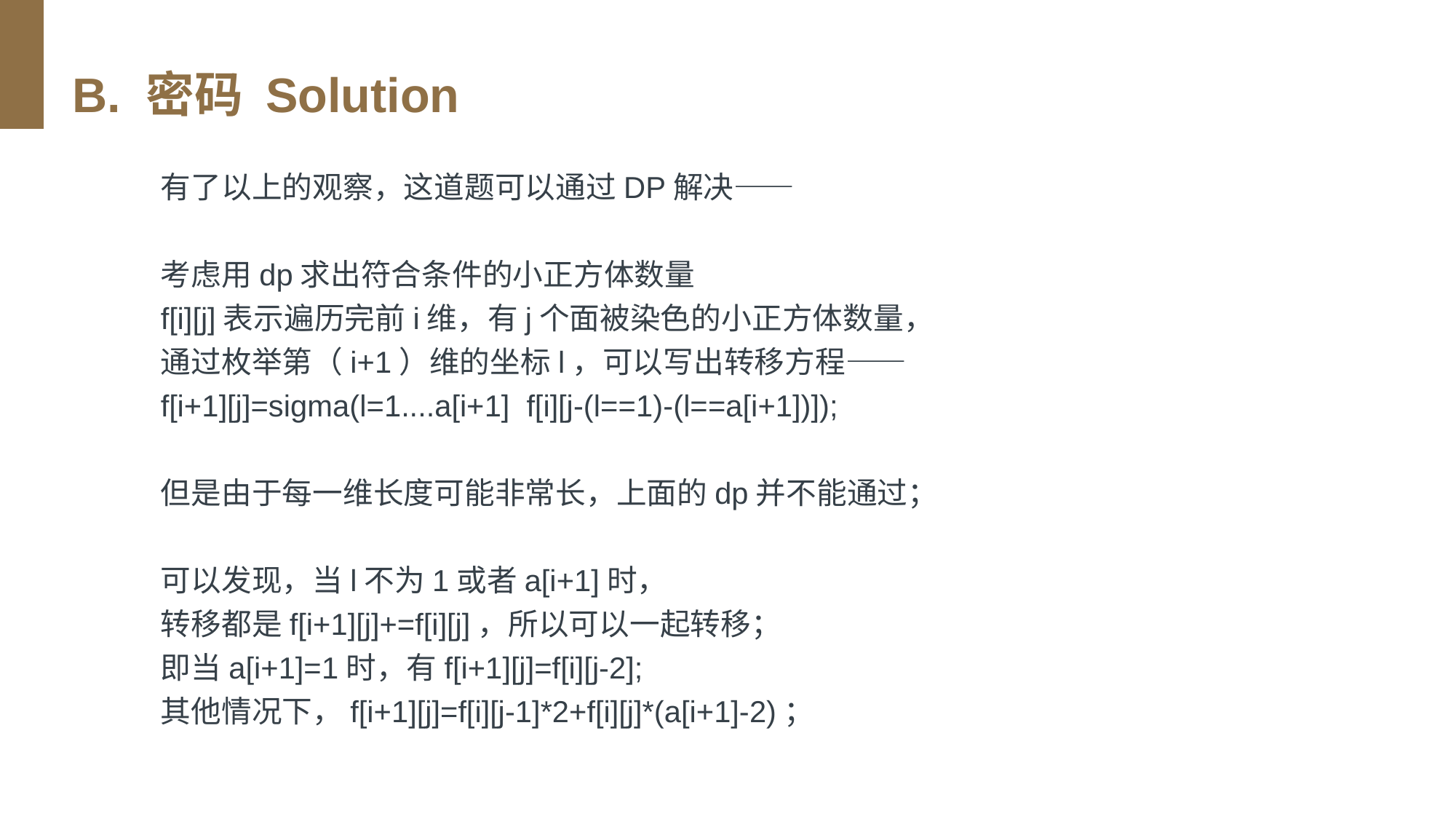

B. 密码 Solution
有了以上的观察，这道题可以通过DP解决——

考虑用dp求出符合条件的小正方体数量
f[i][j]表示遍历完前i维，有j个面被染色的小正方体数量，
通过枚举第（i+1）维的坐标l，可以写出转移方程——
f[i+1][j]=sigma(l=1....a[i+1]  f[i][j-(l==1)-(l==a[i+1])]);

但是由于每一维长度可能非常长，上面的dp并不能通过；

可以发现，当l不为1或者a[i+1]时，
转移都是f[i+1][j]+=f[i][j]，所以可以一起转移；
即当a[i+1]=1时，有f[i+1][j]=f[i][j-2];
其他情况下，f[i+1][j]=f[i][j-1]*2+f[i][j]*(a[i+1]-2)；